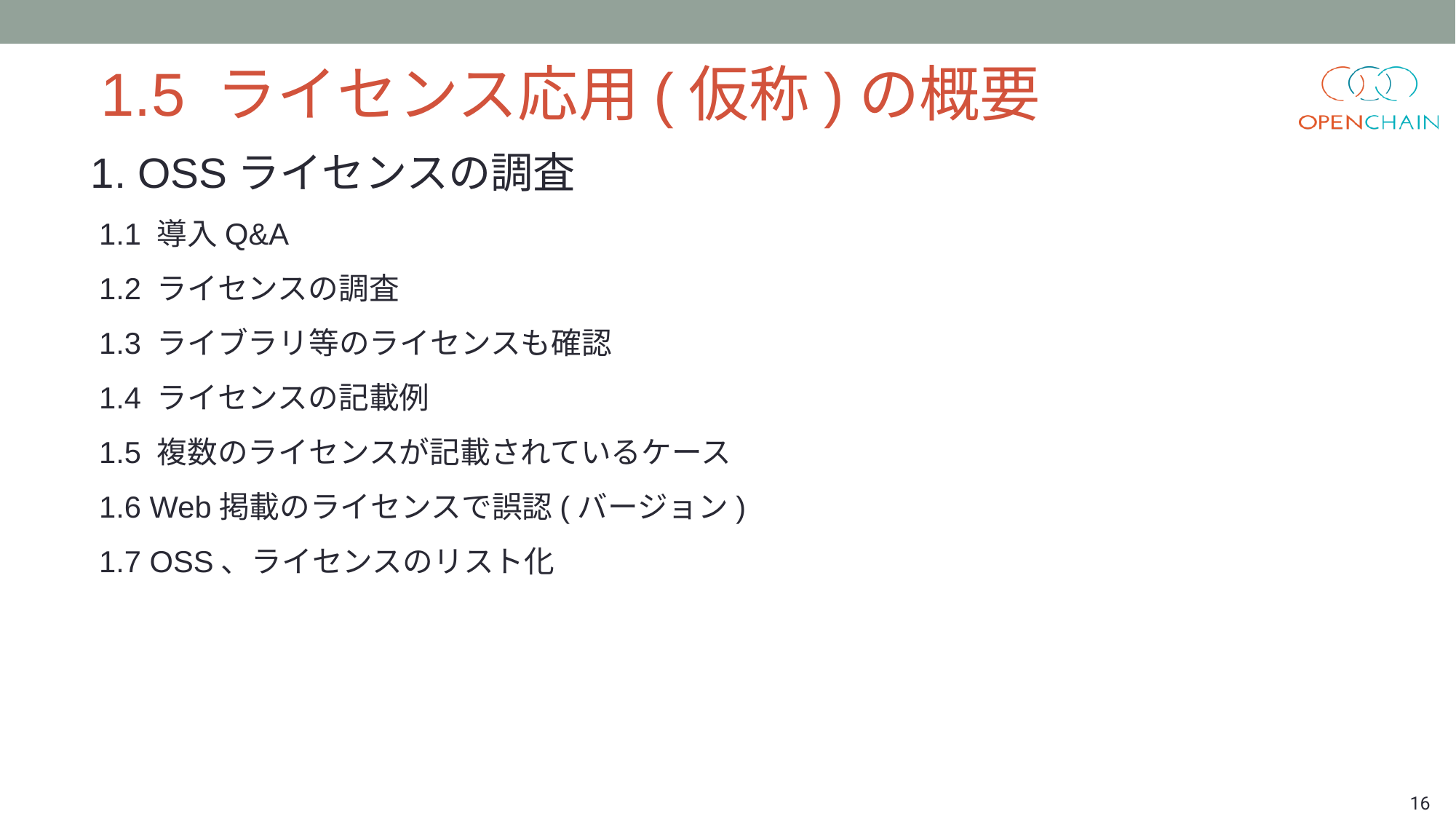

1.5 ライセンス応用(仮称)の概要
1. OSSライセンスの調査
 1.1 導入Q&A
 1.2 ライセンスの調査
 1.3 ライブラリ等のライセンスも確認
 1.4 ライセンスの記載例
 1.5 複数のライセンスが記載されているケース
 1.6 Web掲載のライセンスで誤認(バージョン)
 1.7 OSS、ライセンスのリスト化
16